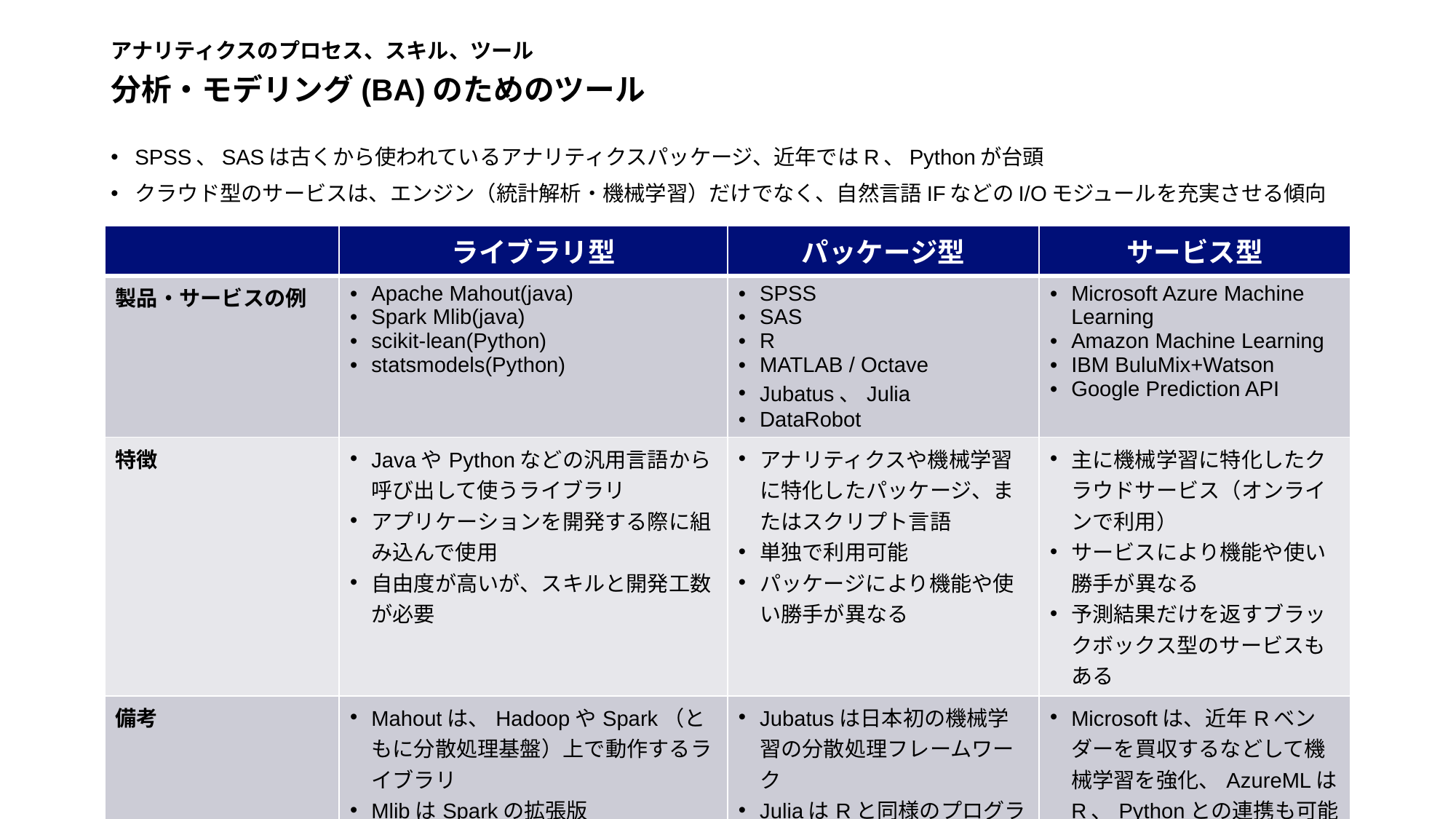

# アナリティクスのプロセス、スキル、ツール
分析・モデリング(BA)のためのツール
SPSS、SASは古くから使われているアナリティクスパッケージ、近年ではR、Pythonが台頭
クラウド型のサービスは、エンジン（統計解析・機械学習）だけでなく、自然言語IFなどのI/Oモジュールを充実させる傾向
|  | ライブラリ型 | パッケージ型 | サービス型 |
| --- | --- | --- | --- |
| 製品・サービスの例 | Apache Mahout(java) Spark Mlib(java) scikit-lean(Python) statsmodels(Python) | SPSS SAS R MATLAB / Octave Jubatus、Julia DataRobot | Microsoft Azure Machine Learning Amazon Machine Learning IBM BuluMix+Watson Google Prediction API |
| 特徴 | JavaやPythonなどの汎用言語から呼び出して使うライブラリ アプリケーションを開発する際に組み込んで使用 自由度が高いが、スキルと開発工数が必要 | アナリティクスや機械学習に特化したパッケージ、またはスクリプト言語 単独で利用可能 パッケージにより機能や使い勝手が異なる | 主に機械学習に特化したクラウドサービス（オンラインで利用） サービスにより機能や使い勝手が異なる 予測結果だけを返すブラックボックス型のサービスもある |
| 備考 | Mahoutは、HadoopやSpark（ともに分散処理基盤）上で動作するライブラリ MlibはSparkの拡張版 | Jubatusは日本初の機械学習の分散処理フレームワーク JuliaはRと同様のプログラム言語で高速性が特徴 | Microsoftは、近年Rベンダーを買収するなどして機械学習を強化、AzureMLはR、Pythonとの連携も可能 |